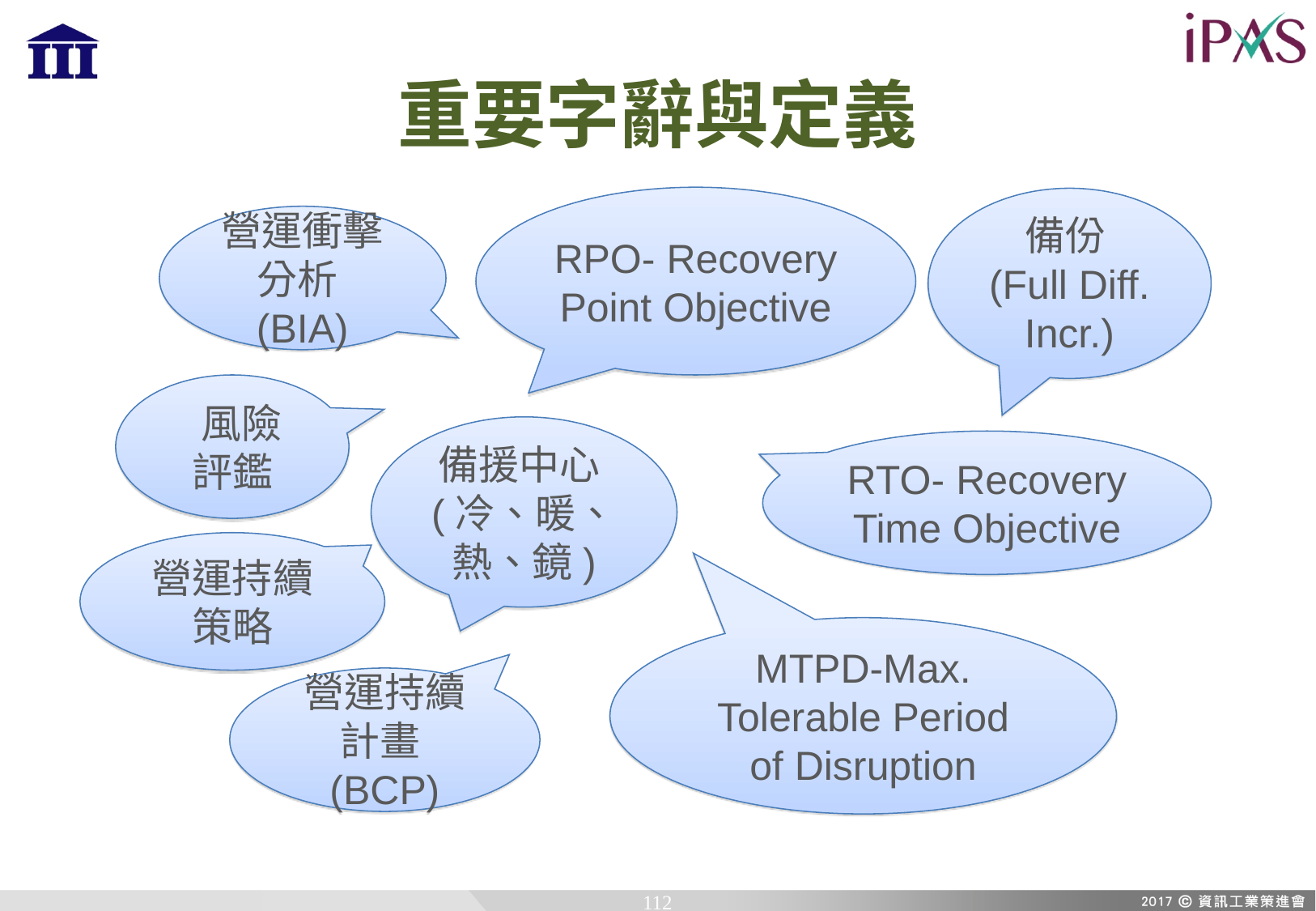

# 重要字辭與定義
RPO- Recovery Point Objective
備份
(Full Diff. Incr.)
營運衝擊分析(BIA)
 風險
評鑑
備援中心  (冷、暖、熱、鏡)
RTO- Recovery Time Objective
營運持續策略
MTPD-Max. Tolerable Period of Disruption
營運持續計畫(BCP)
112